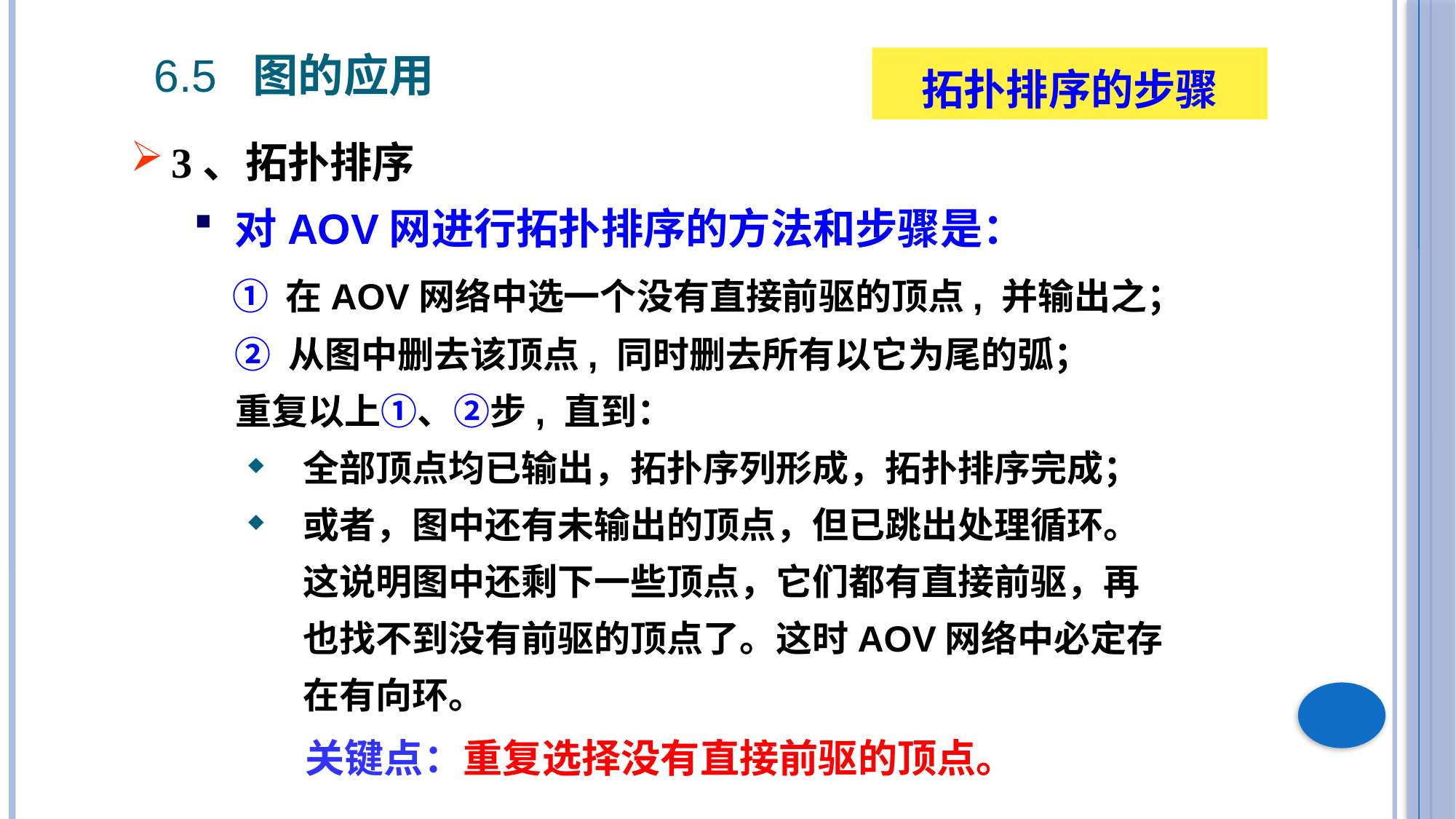

6.5  图的应用
拓扑排序的步骤
3、拓扑排序

对AOV网进行拓扑排序的方法和步骤是：
    ① 在AOV网络中选一个没有直接前驱的顶点, 并输出之；
     ② 从图中删去该顶点, 同时删去所有以它为尾的弧；
    重复以上①、②步, 直到：
全部顶点均已输出，拓扑序列形成，拓扑排序完成；
或者，图中还有未输出的顶点，但已跳出处理循环。这说明图中还剩下一些顶点，它们都有直接前驱，再也找不到没有前驱的顶点了。这时AOV网络中必定存在有向环。

关键点：重复选择没有直接前驱的顶点。